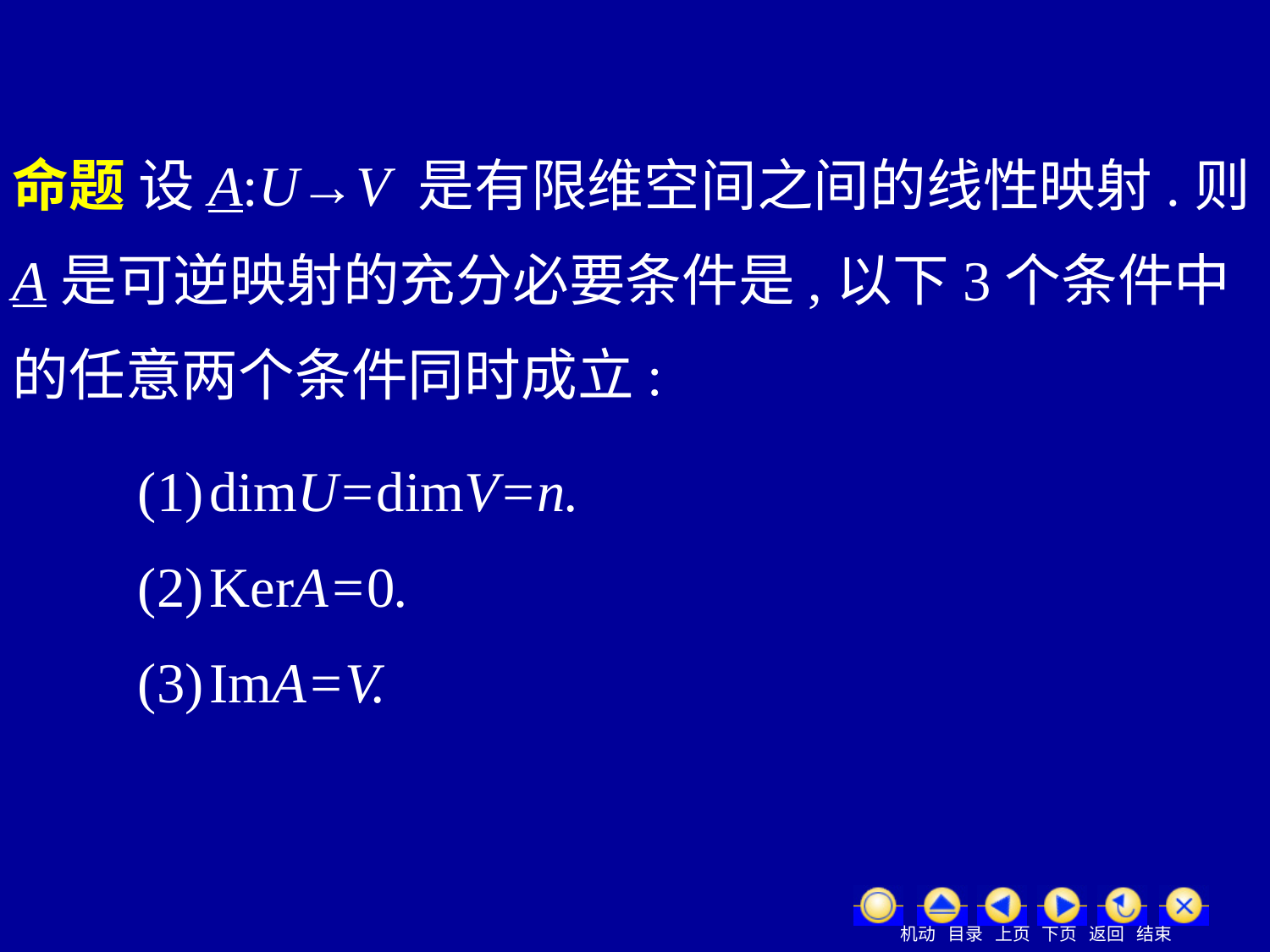

命题 设A:U→V 是有限维空间之间的线性映射.则A是可逆映射的充分必要条件是,以下3个条件中的任意两个条件同时成立:
dimU=dimV=n.
KerA=0.
ImA=V.